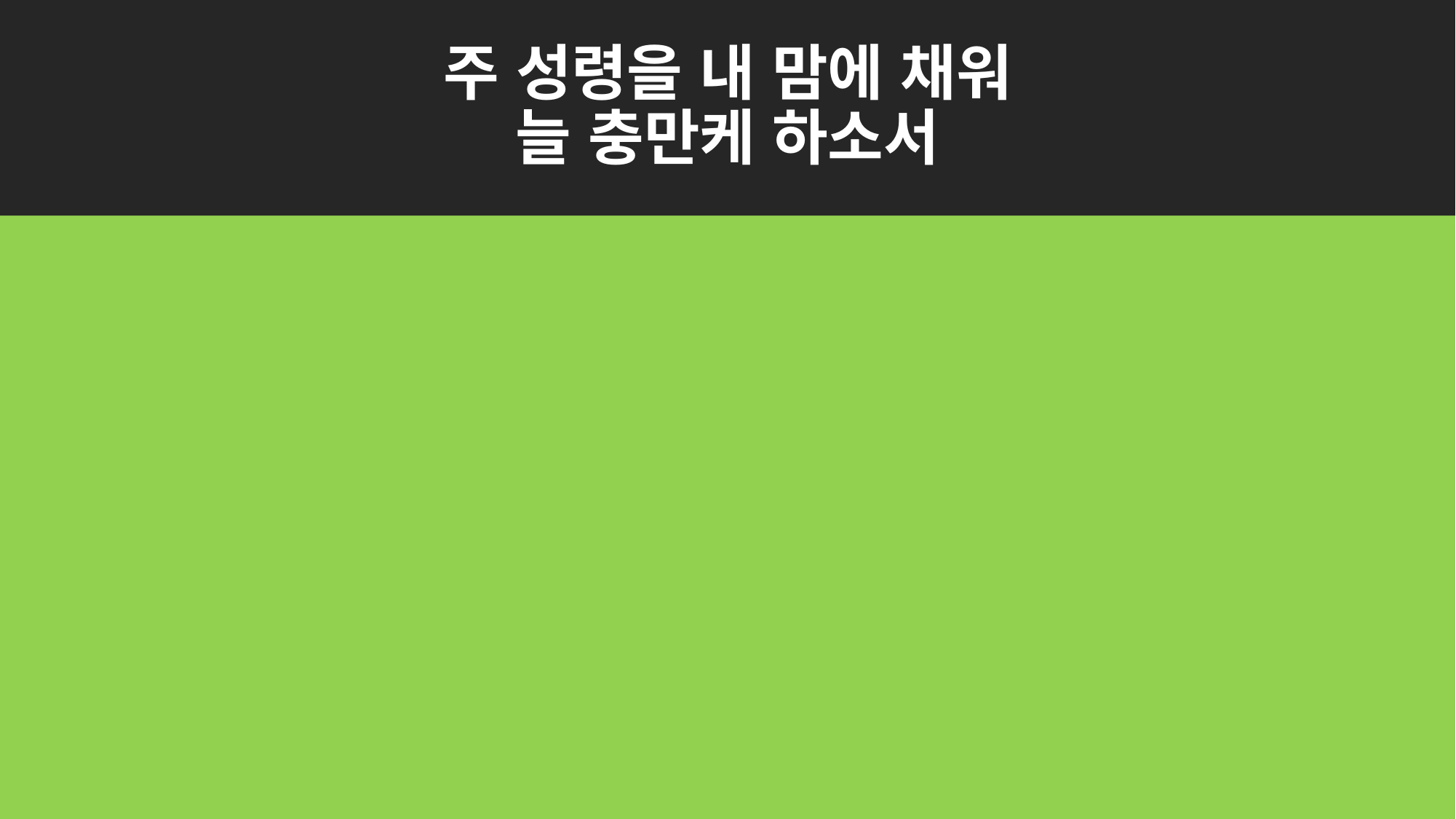

# 주 성령을 내 맘에 채워 늘 충만케 하소서